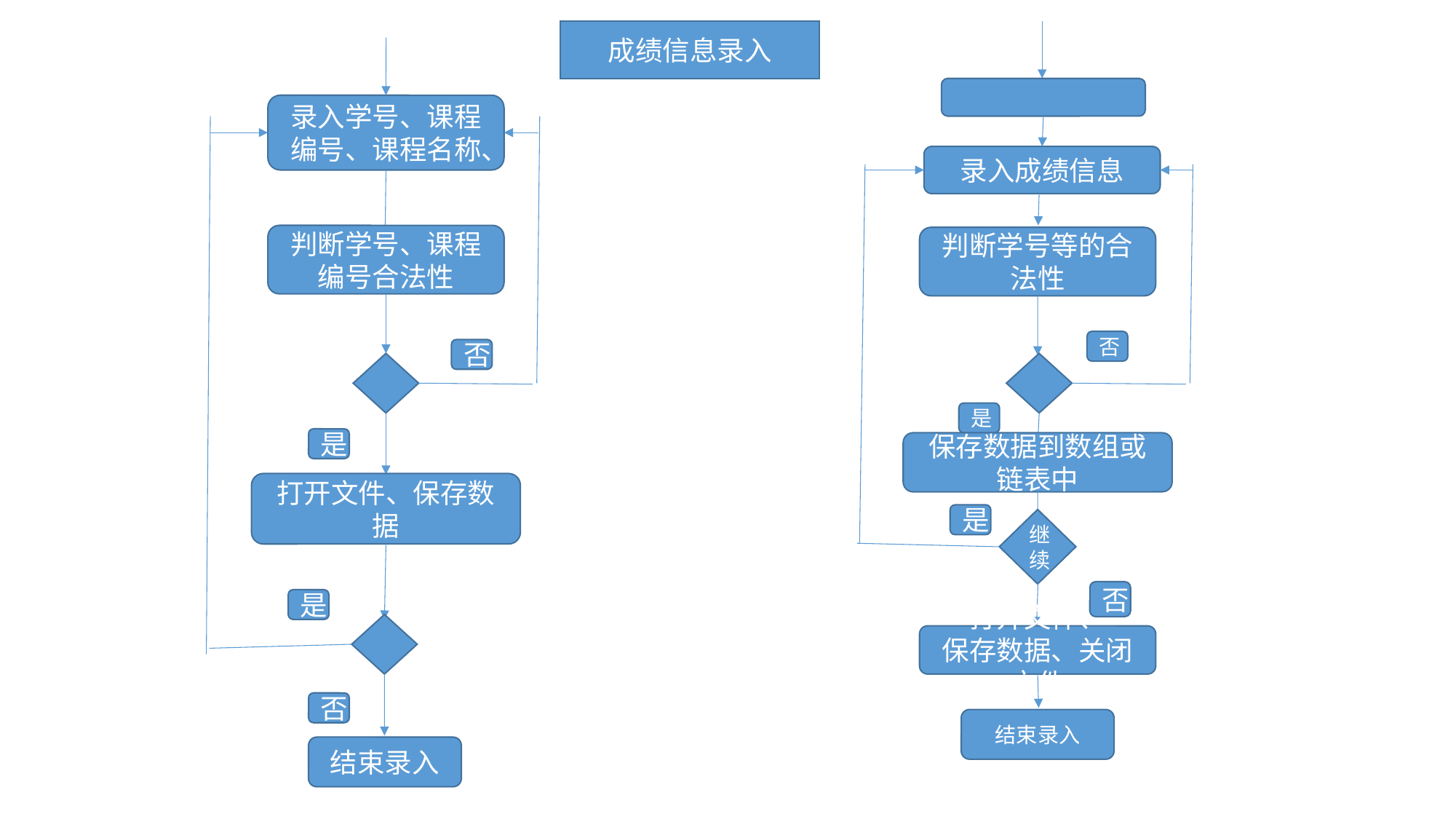

成绩信息录入

录入学号、课程编号、课程名称、
录入成绩信息
判断学号、课程编号合法性
判断学号等的合法性
否
否

是
是
保存数据到数组或链表中
打开文件、保存数据
是
继续
否
是

打开文件、
保存数据、关闭文件
否
结束录入
结束录入